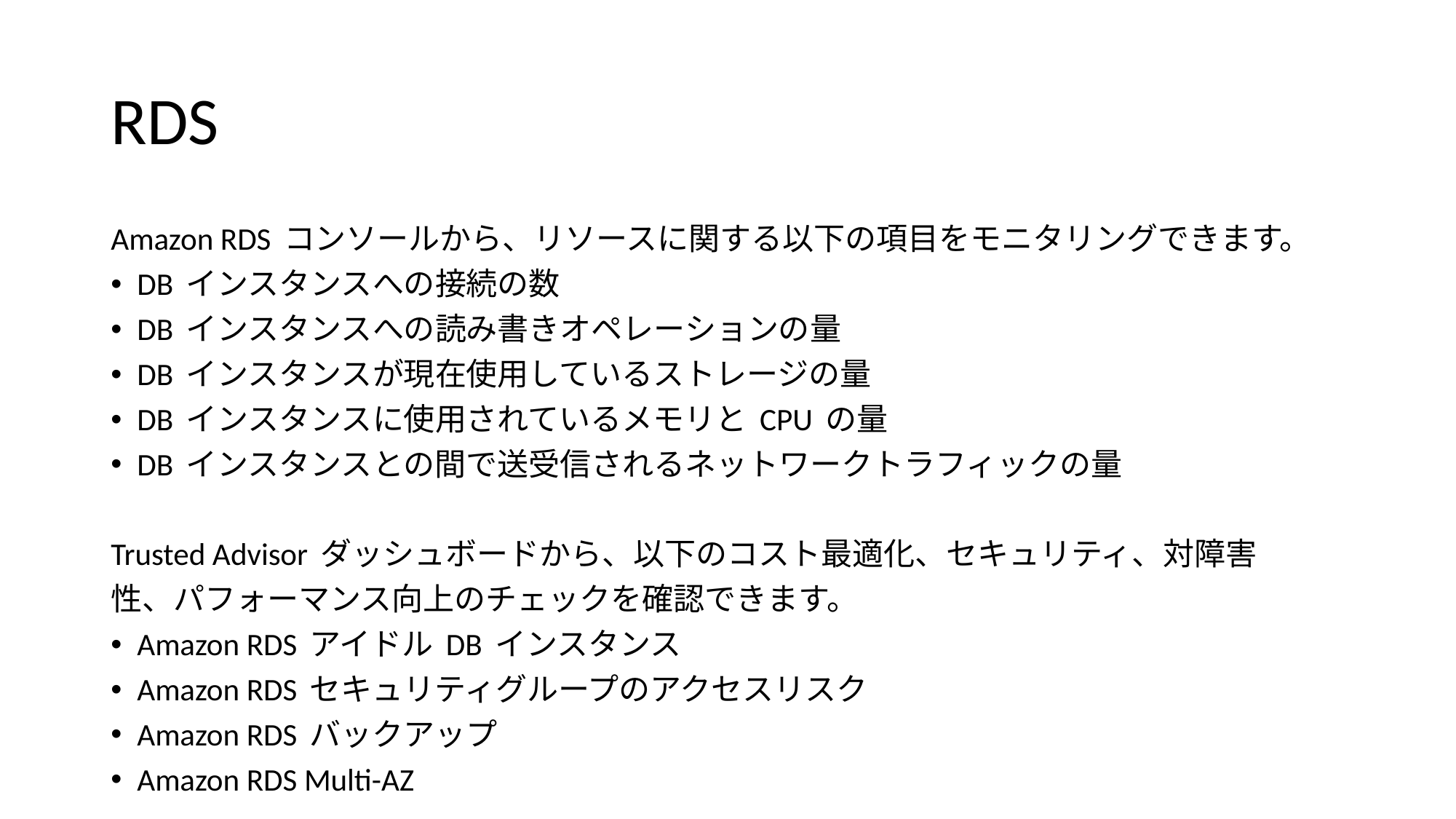

# RDS
Amazon RDS コンソールから、リソースに関する以下の項目をモニタリングできます。
DB インスタンスへの接続の数
DB インスタンスへの読み書きオペレーションの量
DB インスタンスが現在使用しているストレージの量
DB インスタンスに使用されているメモリと CPU の量
DB インスタンスとの間で送受信されるネットワークトラフィックの量

Trusted Advisor ダッシュボードから、以下のコスト最適化、セキュリティ、対障害
性、パフォーマンス向上のチェックを確認できます。
Amazon RDS アイドル DB インスタンス
Amazon RDS セキュリティグループのアクセスリスク
Amazon RDS バックアップ
Amazon RDS Multi-AZ